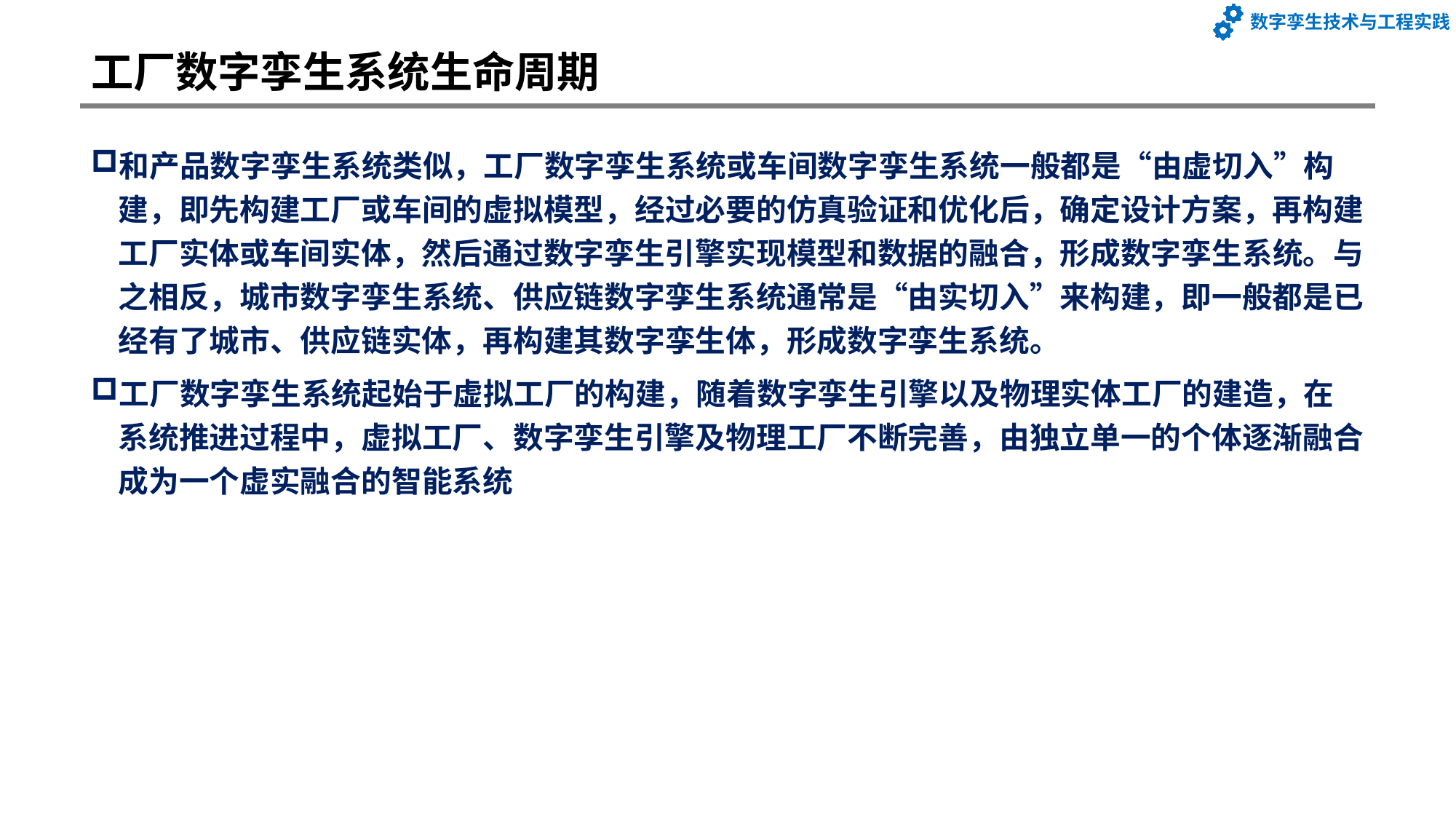

# 工厂数字孪生系统生命周期
和产品数字孪生系统类似，工厂数字孪生系统或车间数字孪生系统一般都是“由虚切入”构建，即先构建工厂或车间的虚拟模型，经过必要的仿真验证和优化后，确定设计方案，再构建工厂实体或车间实体，然后通过数字孪生引擎实现模型和数据的融合，形成数字孪生系统。与之相反，城市数字孪生系统、供应链数字孪生系统通常是“由实切入”来构建，即一般都是已经有了城市、供应链实体，再构建其数字孪生体，形成数字孪生系统。
工厂数字孪生系统起始于虚拟工厂的构建，随着数字孪生引擎以及物理实体工厂的建造，在系统推进过程中，虚拟工厂、数字孪生引擎及物理工厂不断完善，由独立单一的个体逐渐融合成为一个虚实融合的智能系统